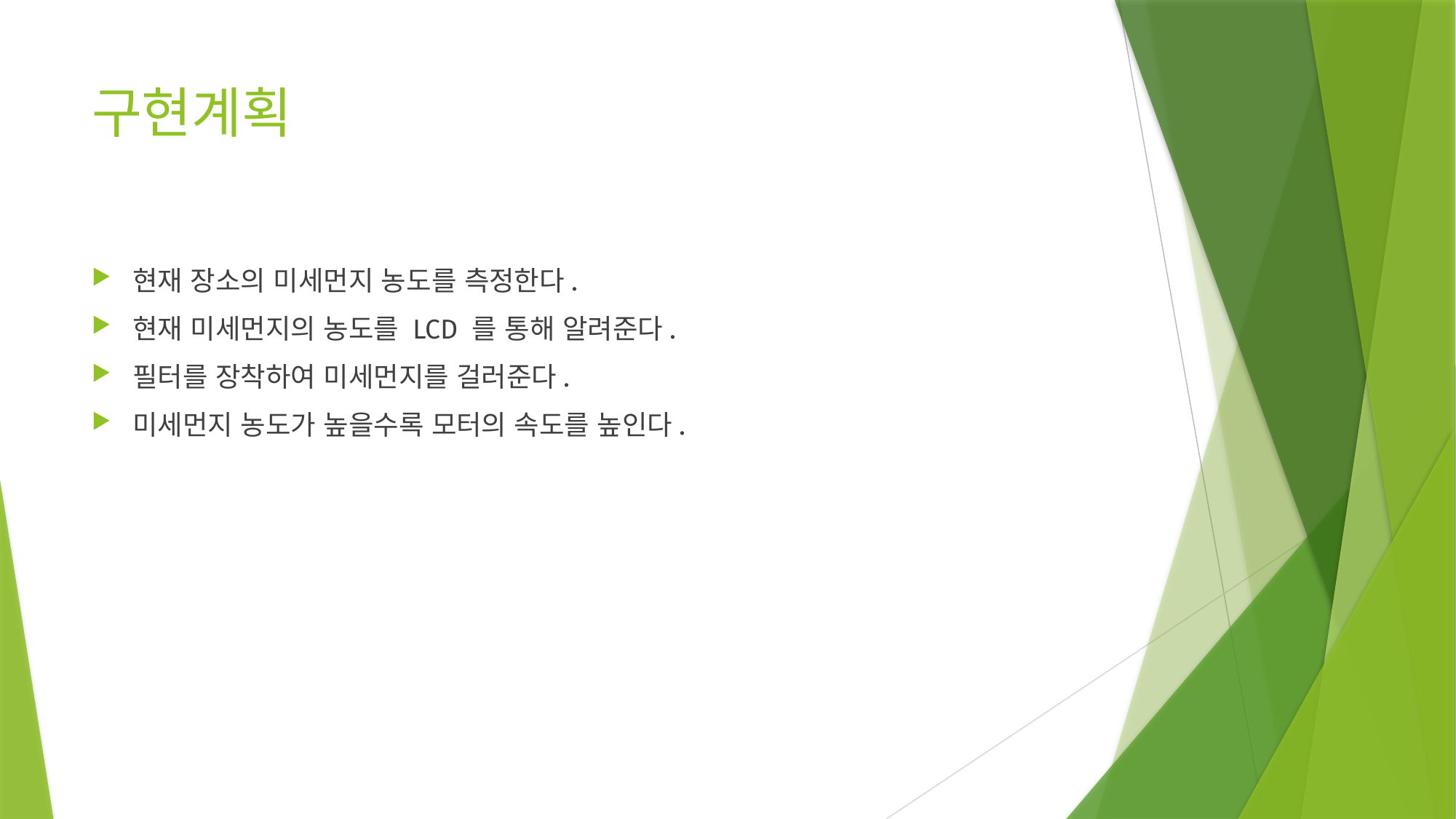

# 구현계획
현재 장소의 미세먼지 농도를 측정한다.
현재 미세먼지의 농도를 LCD 를 통해 알려준다.
필터를 장착하여 미세먼지를 걸러준다.
미세먼지 농도가 높을수록 모터의 속도를 높인다.